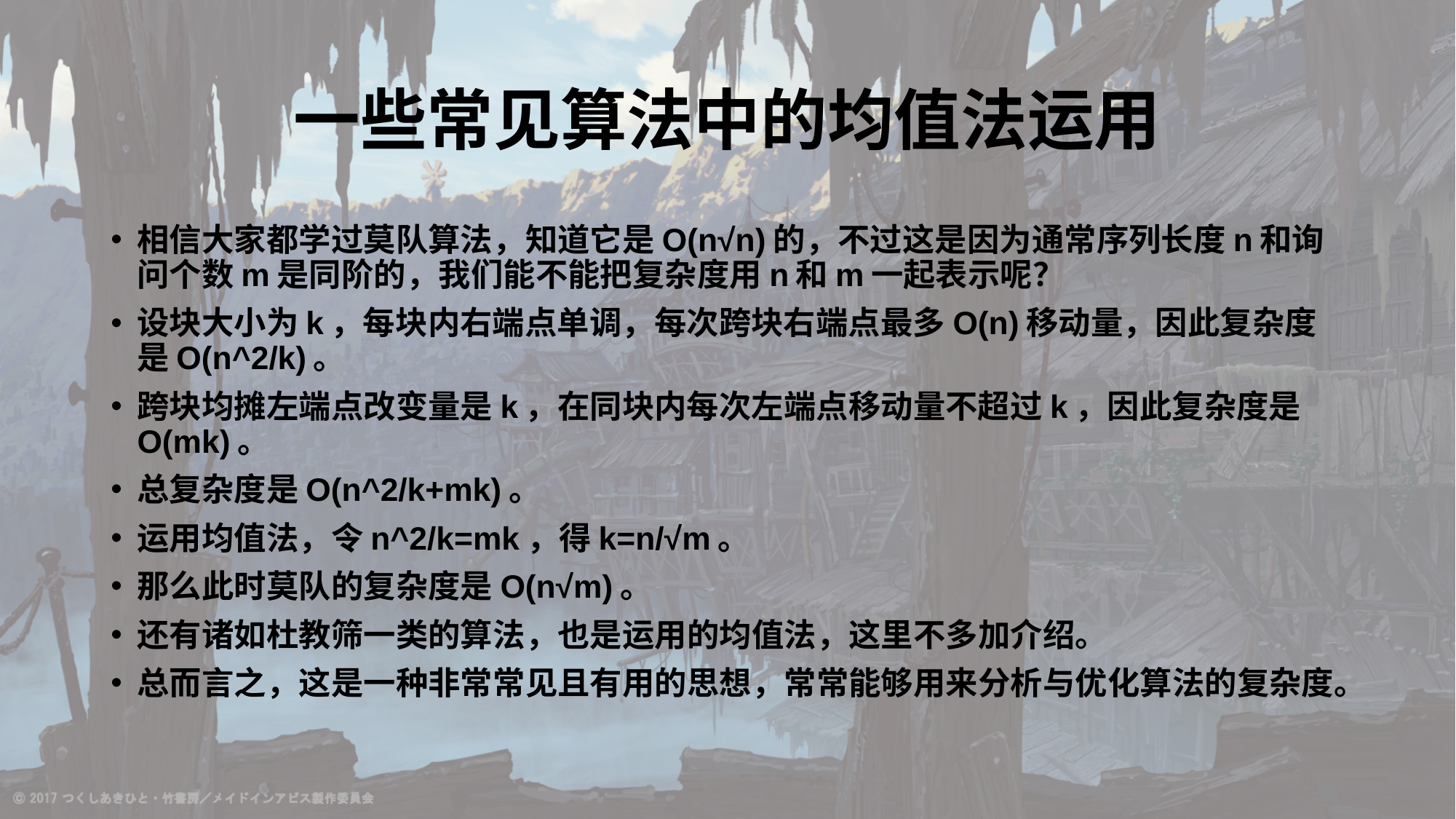

# 一些常见算法中的均值法运用
相信大家都学过莫队算法，知道它是O(n√n)的，不过这是因为通常序列长度n和询问个数m是同阶的，我们能不能把复杂度用n和m一起表示呢？
设块大小为k，每块内右端点单调，每次跨块右端点最多O(n)移动量，因此复杂度是O(n^2/k)。
跨块均摊左端点改变量是k，在同块内每次左端点移动量不超过k，因此复杂度是O(mk)。
总复杂度是O(n^2/k+mk)。
运用均值法，令n^2/k=mk，得k=n/√m。
那么此时莫队的复杂度是O(n√m)。
还有诸如杜教筛一类的算法，也是运用的均值法，这里不多加介绍。
总而言之，这是一种非常常见且有用的思想，常常能够用来分析与优化算法的复杂度。